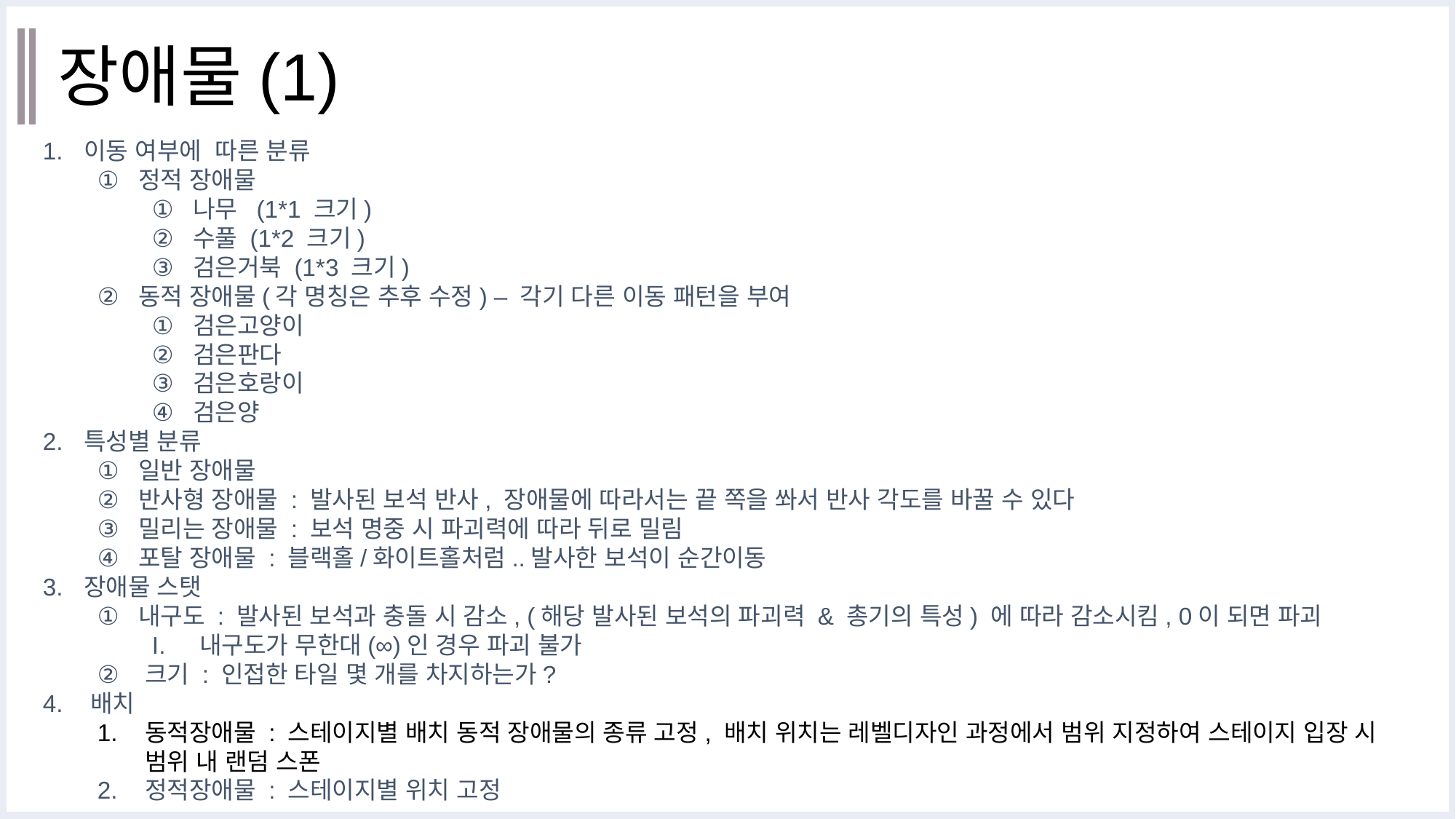

# 장애물(1)
이동 여부에  따른 분류
정적 장애물
나무  (1*1 크기)
수풀 (1*2 크기)
검은거북 (1*3 크기)
동적 장애물(각 명칭은 추후 수정) – 각기 다른 이동 패턴을 부여
검은고양이
검은판다
검은호랑이
검은양
특성별 분류
일반 장애물
반사형 장애물 : 발사된 보석 반사, 장애물에 따라서는 끝 쪽을 쏴서 반사 각도를 바꿀 수 있다
밀리는 장애물 : 보석 명중 시 파괴력에 따라 뒤로 밀림
포탈 장애물 : 블랙홀/화이트홀처럼..발사한 보석이 순간이동
장애물 스탯
내구도 : 발사된 보석과 충돌 시 감소, (해당 발사된 보석의 파괴력 & 총기의 특성) 에 따라 감소시킴, 0이 되면 파괴
내구도가 무한대(∞)인 경우 파괴 불가
크기 : 인접한 타일 몇 개를 차지하는가?
배치
동적장애물 : 스테이지별 배치 동적 장애물의 종류 고정, 배치 위치는 레벨디자인 과정에서 범위 지정하여 스테이지 입장 시 범위 내 랜덤 스폰
정적장애물 : 스테이지별 위치 고정